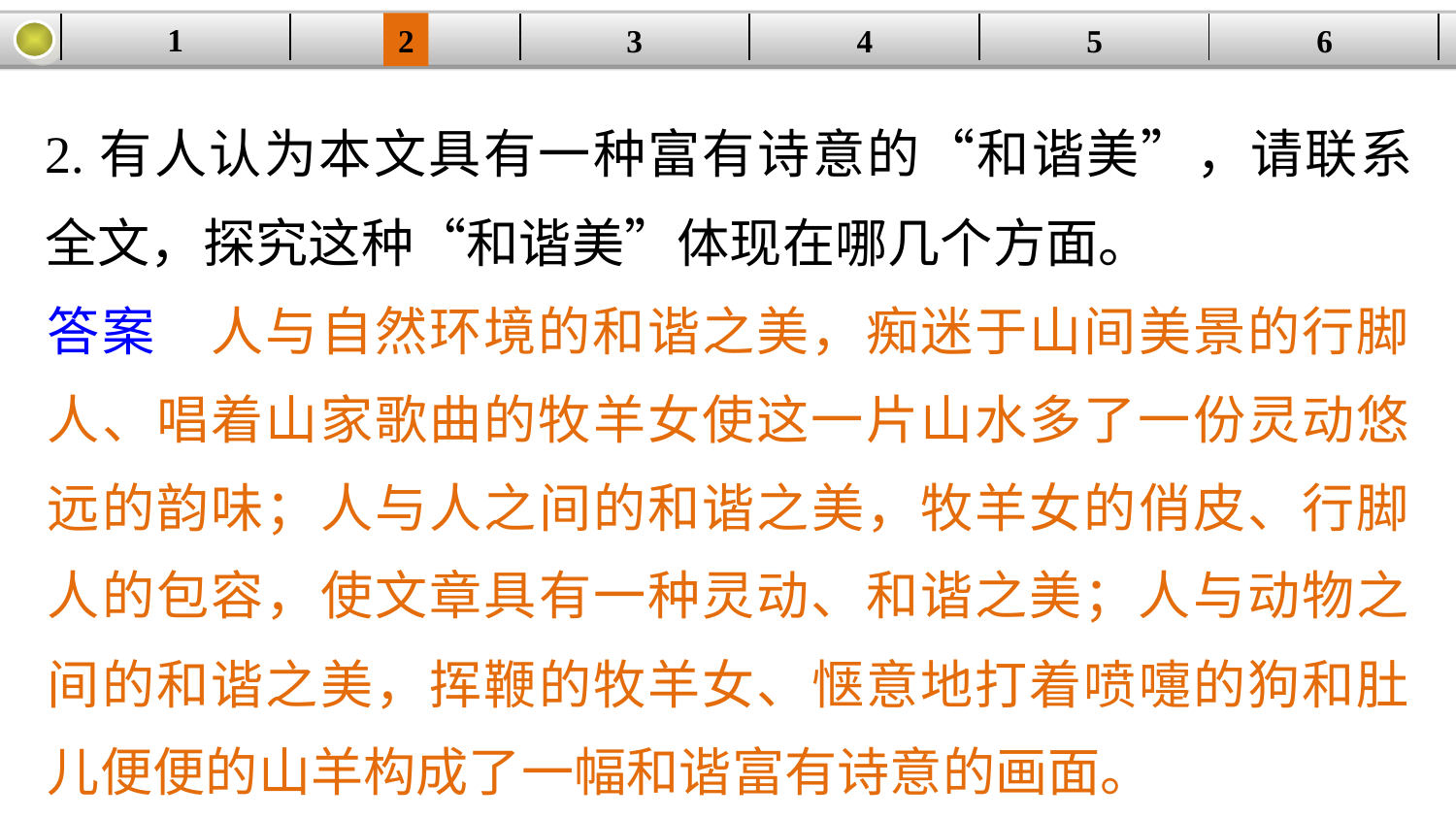

1
2
3
4
|  |  |  |  |  |  |
| --- | --- | --- | --- | --- | --- |
5
6

2.有人认为本文具有一种富有诗意的“和谐美”，请联系全文，探究这种“和谐美”体现在哪几个方面。
答案　人与自然环境的和谐之美，痴迷于山间美景的行脚人、唱着山家歌曲的牧羊女使这一片山水多了一份灵动悠远的韵味；人与人之间的和谐之美，牧羊女的俏皮、行脚人的包容，使文章具有一种灵动、和谐之美；人与动物之间的和谐之美，挥鞭的牧羊女、惬意地打着喷嚏的狗和肚儿便便的山羊构成了一幅和谐富有诗意的画面。